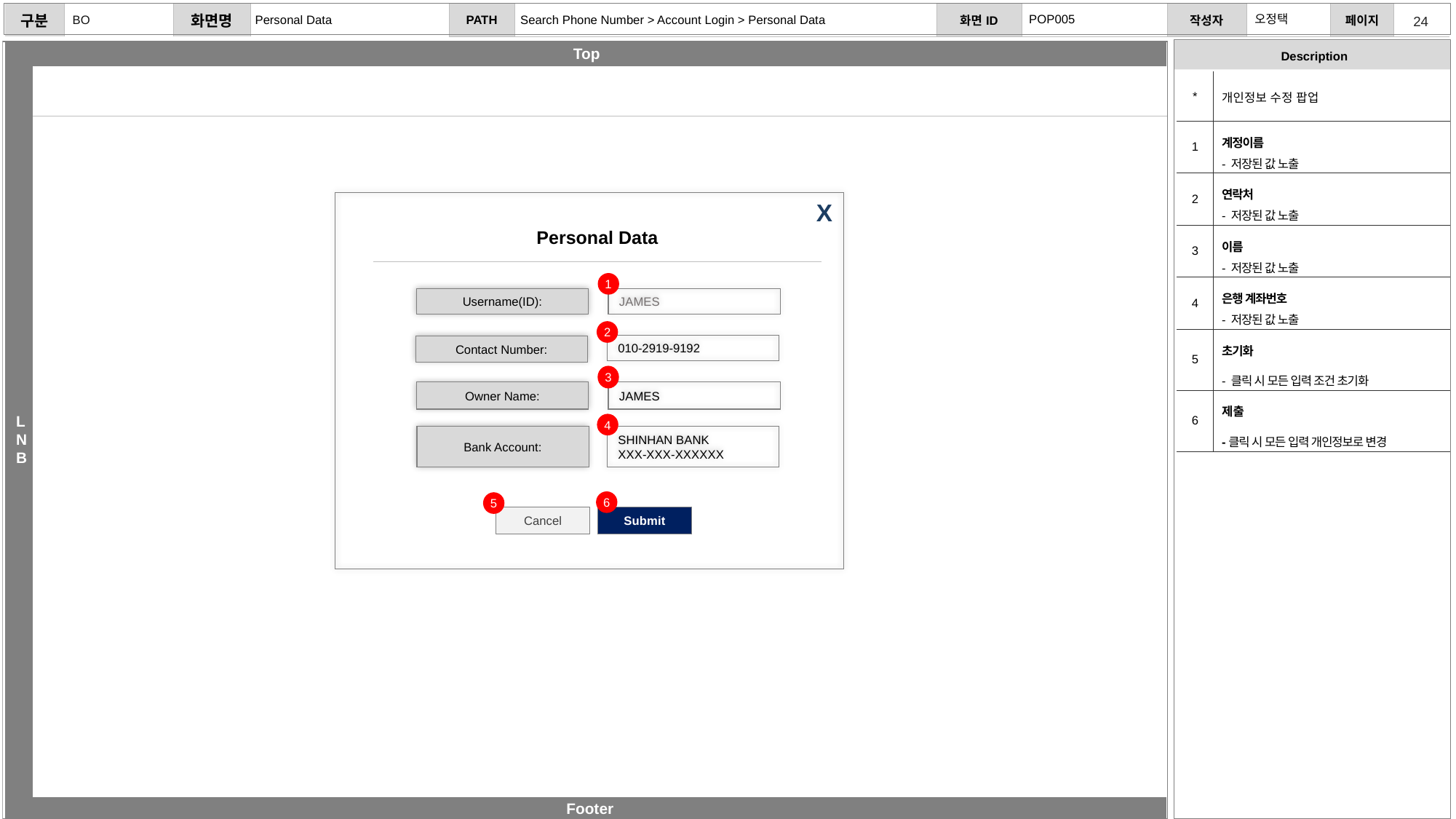

POP005
오정택
BO
Personal Data
Search Phone Number > Account Login > Personal Data
| \* | 개인정보 수정 팝업 |
| --- | --- |
| 1 | 계정이름 - 저장된 값 노출 |
| 2 | 연락처 - 저장된 값 노출 |
| 3 | 이름 - 저장된 값 노출 |
| 4 | 은행 계좌번호 - 저장된 값 노출 |
| 5 | 초기화 - 클릭 시 모든 입력 조건 초기화 |
| 6 | 제출 -클릭 시 모든 입력 개인정보로 변경 |
X

Personal Data
1
Username(ID):
JAMES
2
010-2919-9192
Contact Number:
3
Owner Name:
JAMES
4
SHINHAN BANK
XXX-XXX-XXXXXX
Bank Account:
6
5
Cancel
Submit